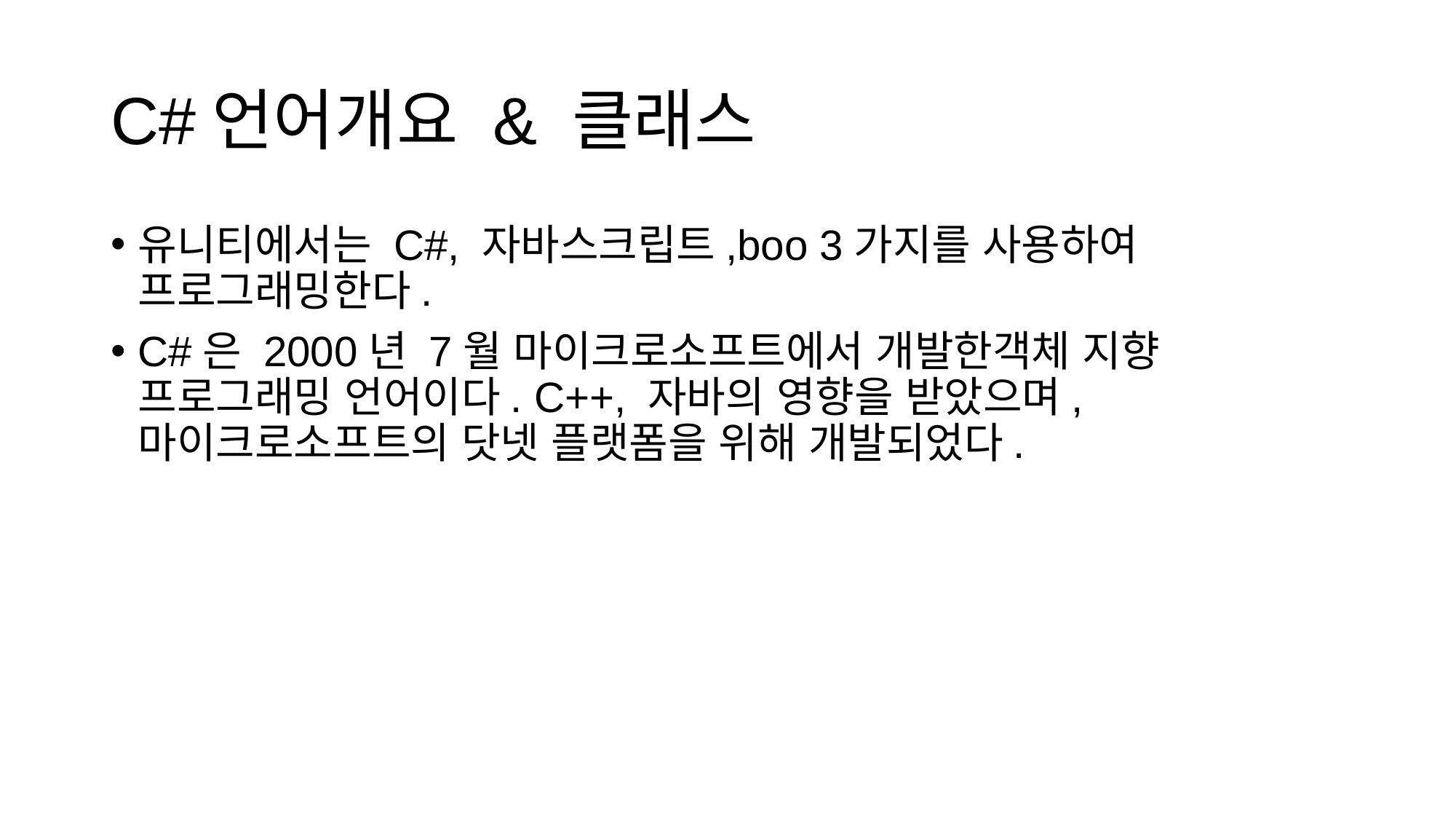

# C#언어개요 & 클래스
유니티에서는 C#, 자바스크립트,boo 3가지를 사용하여 프로그래밍한다.
C#은 2000년 7월 마이크로소프트에서 개발한객체 지향 프로그래밍 언어이다. C++, 자바의 영향을 받았으며, 마이크로소프트의 닷넷 플랫폼을 위해 개발되었다.